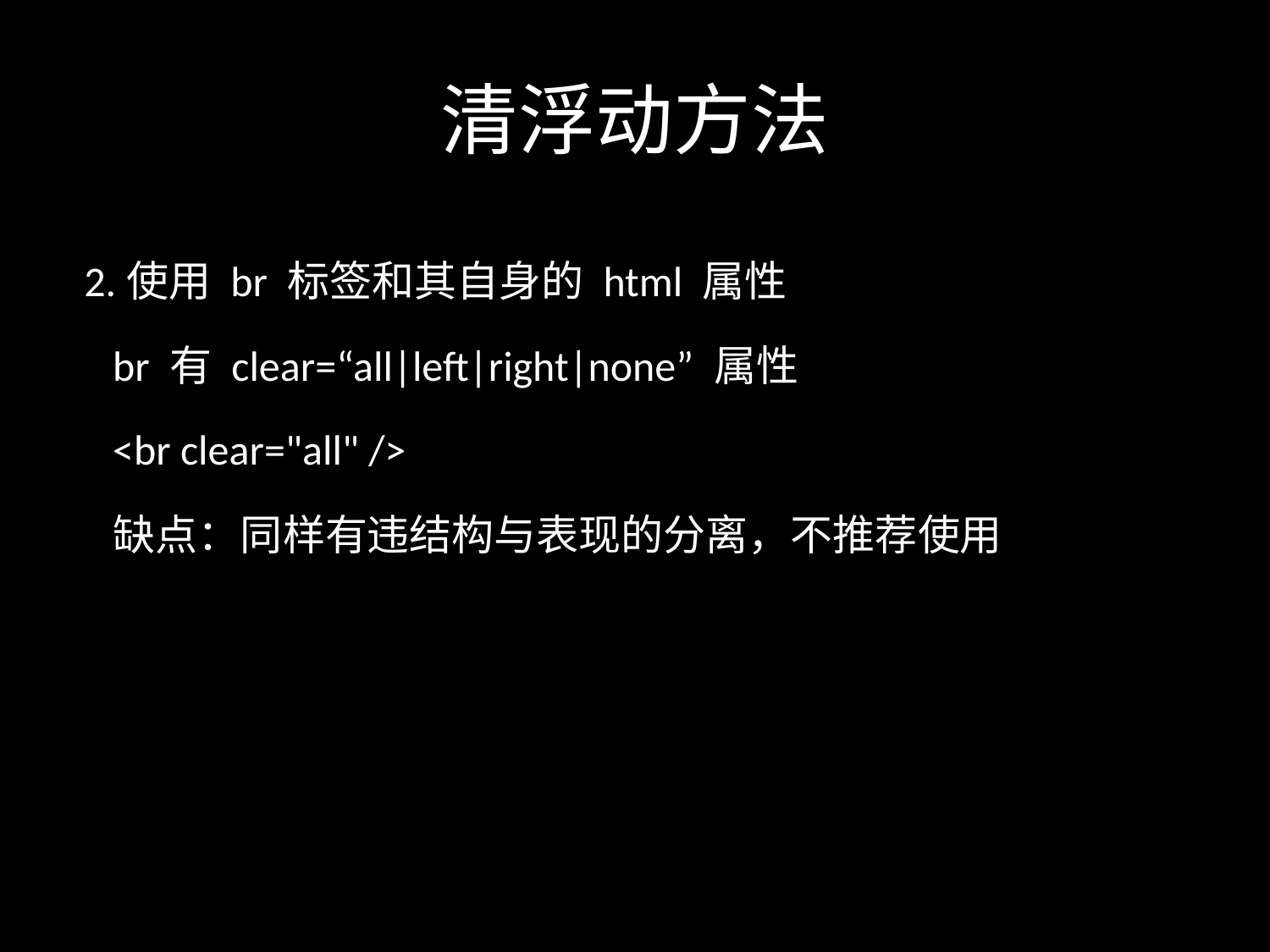

# 清浮动方法
2.使用 br 标签和其自身的 html 属性
   br 有 clear=“all|left|right|none” 属性
   <br clear="all" />
  缺点：同样有违结构与表现的分离，不推荐使用